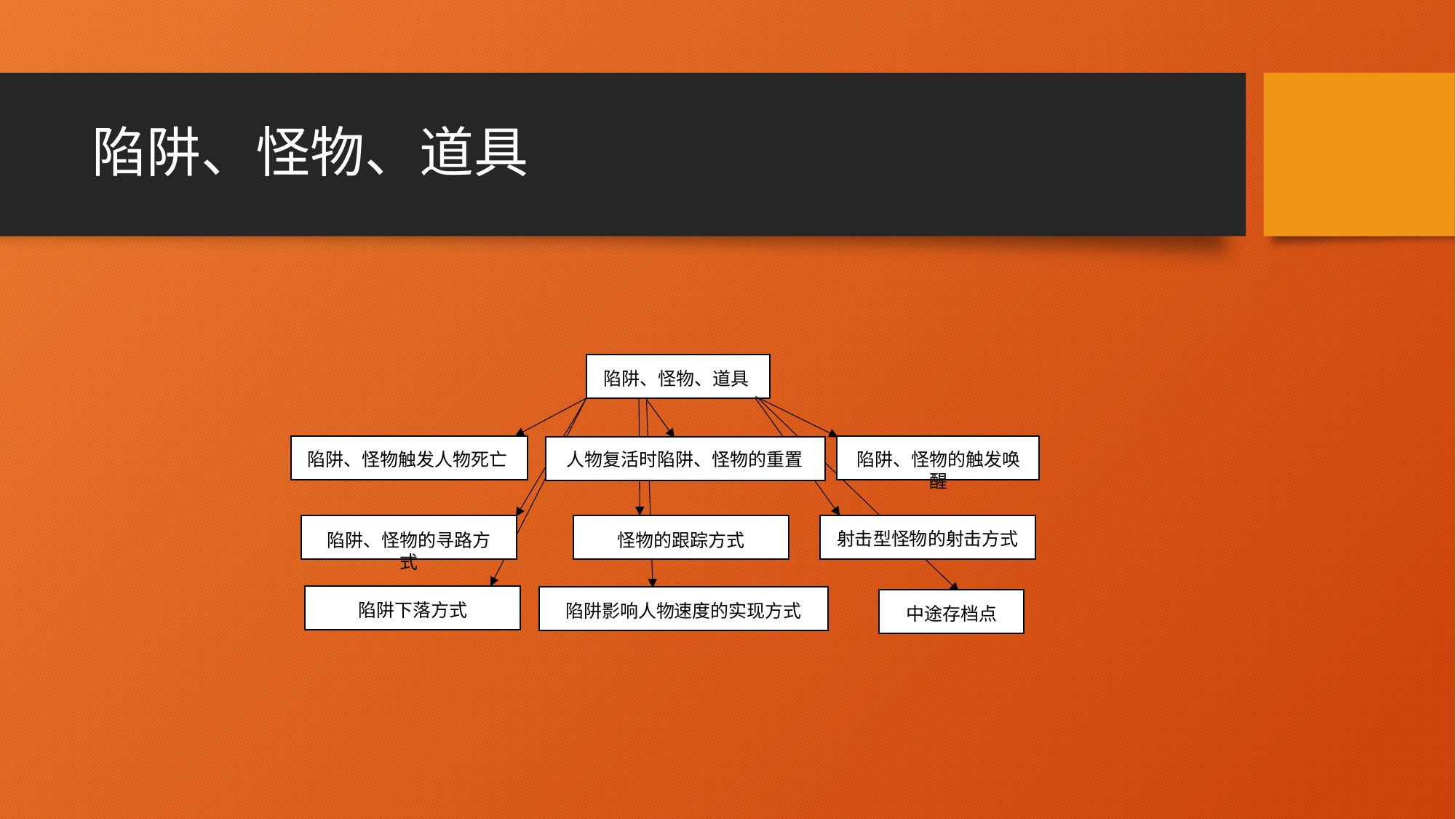

# 陷阱、怪物、道具

陷阱、怪物、道具

陷阱、怪物触发人物死亡

陷阱、怪物的触发唤醒

人物复活时陷阱、怪物的重置

陷阱、怪物的寻路方式

怪物的跟踪方式

射击型怪物的射击方式

陷阱下落方式

陷阱影响人物速度的实现方式

中途存档点